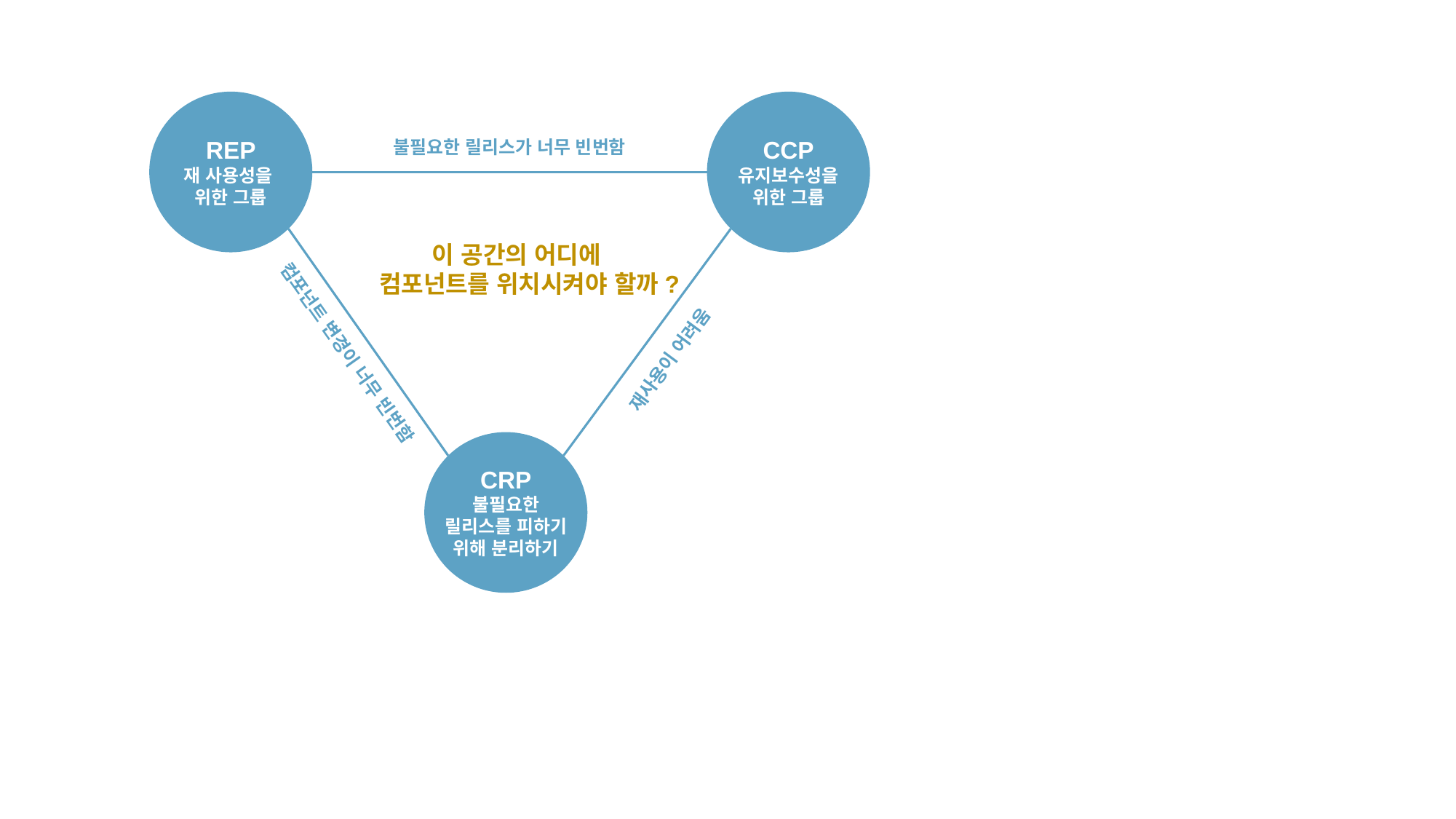

REP
재 사용성을
위한 그룹

CCP
유지보수성을 위한 그룹
불필요한 릴리스가 너무 빈번함
이 공간의 어디에
컴포넌트를 위치시켜야 할까?
컴포넌트 변경이 너무 빈번함
재사용이 어려움

CRP
불필요한 릴리스를 피하기 위해 분리하기